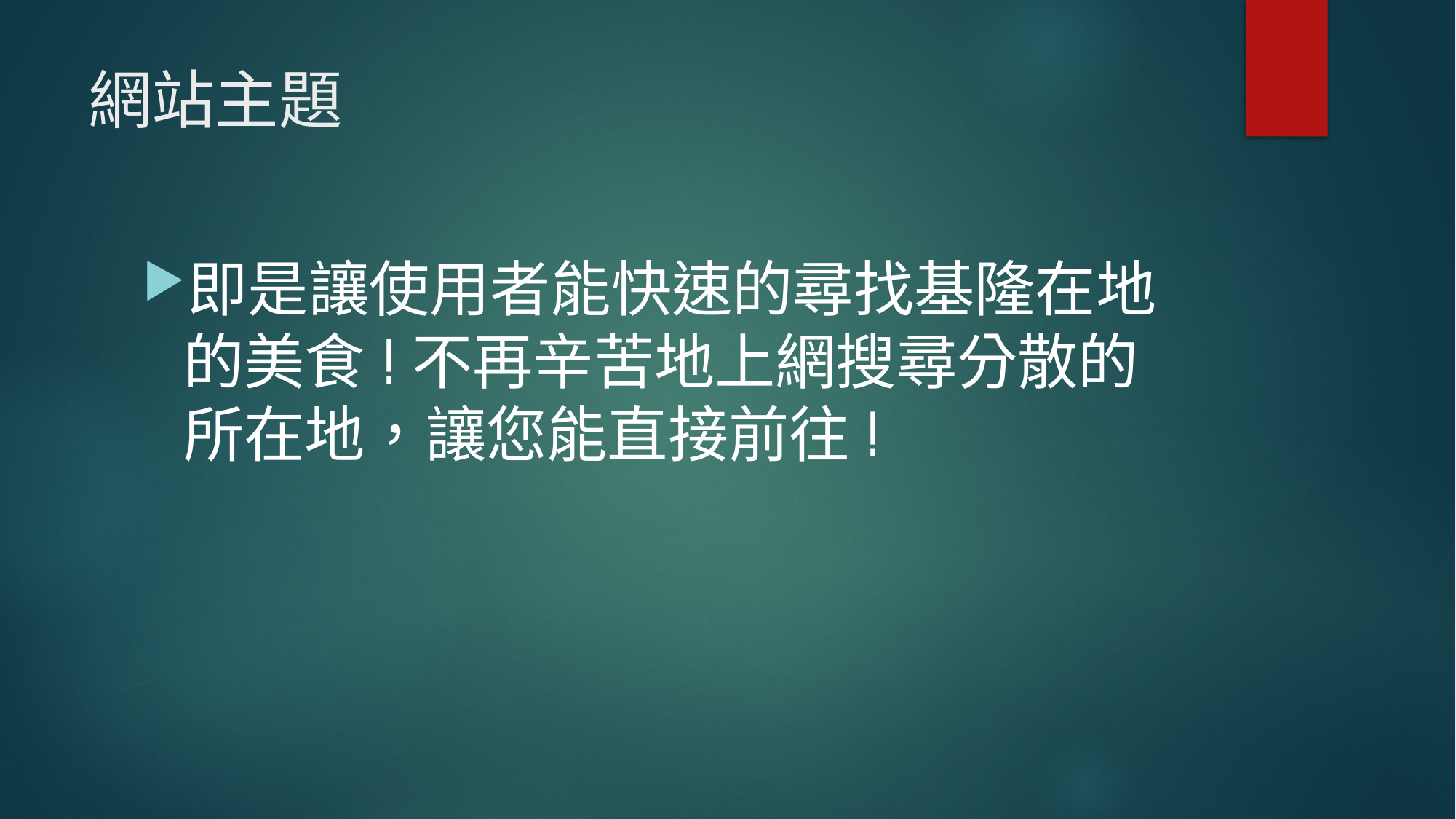

# 網站主題
即是讓使用者能快速的尋找基隆在地的美食!不再辛苦地上網搜尋分散的所在地，讓您能直接前往!